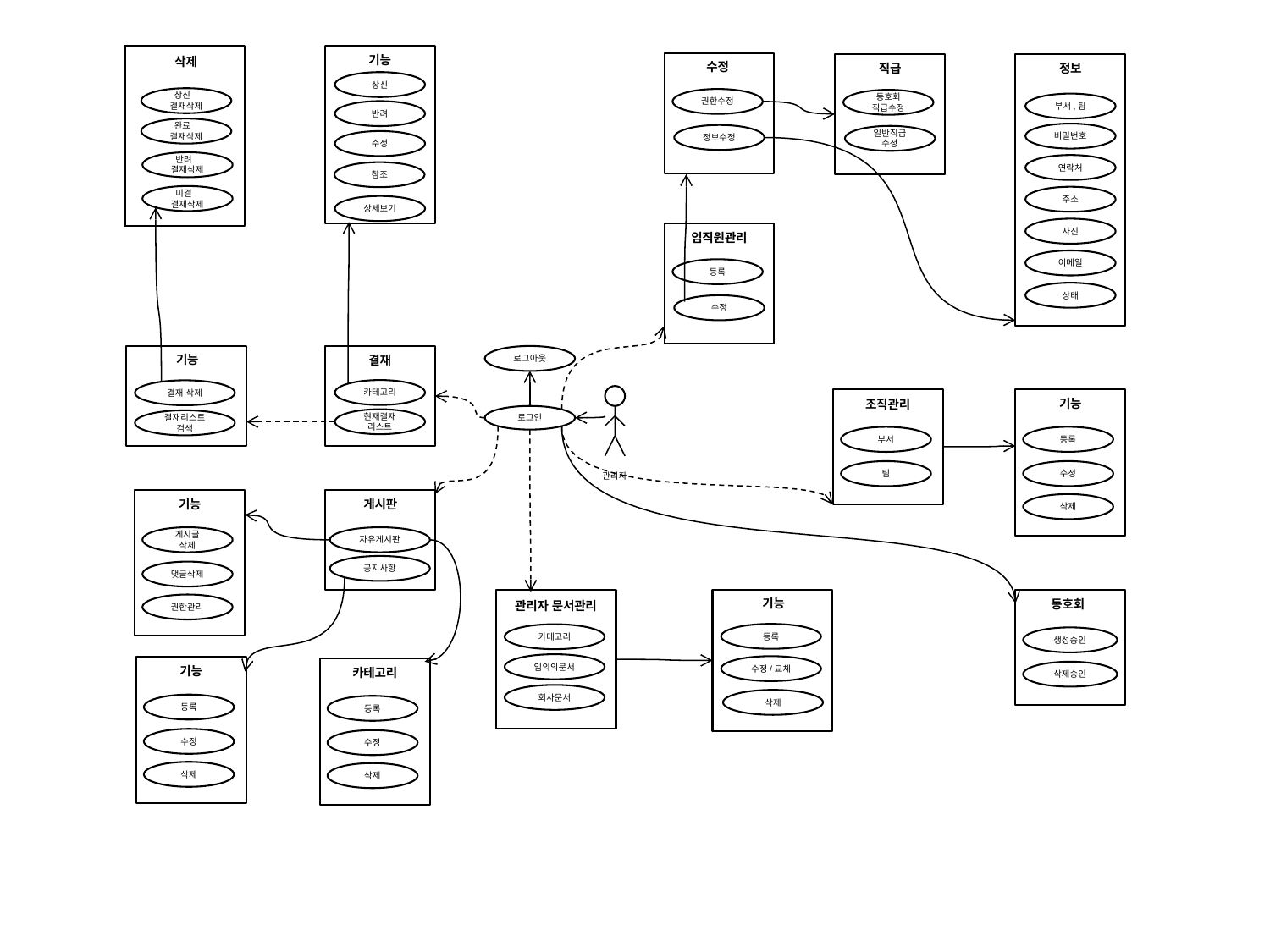

기능
삭제
수정

직급
정보

상신
상신    결재삭제
권한수정
동호회 직급수정
부서,팀
반려
완료    결재삭제
비밀번호
정보수정
일반직급 수정
수정
반려    결재삭제
연락처
참조
미결    결재삭제
주소
상세보기
사진

임직원관리
이메일
등록
상태
수정

로그아웃

기능
결재
카테고리
결재 삭제

기능
조직관리
로그인
현재결재리스트
결재리스트검색
등록
부서
수정
팀
관리자

기능
게시판
삭제
게시글 삭제
자유게시판
공지사항
댓글삭제

기능

동호회
관리자 문서관리
권한관리
등록
카테고리
생성승인
임의의문서
수정/교체

기능

카테고리
삭제승인
회사문서
삭제
등록
등록
수정
수정
삭제
삭제